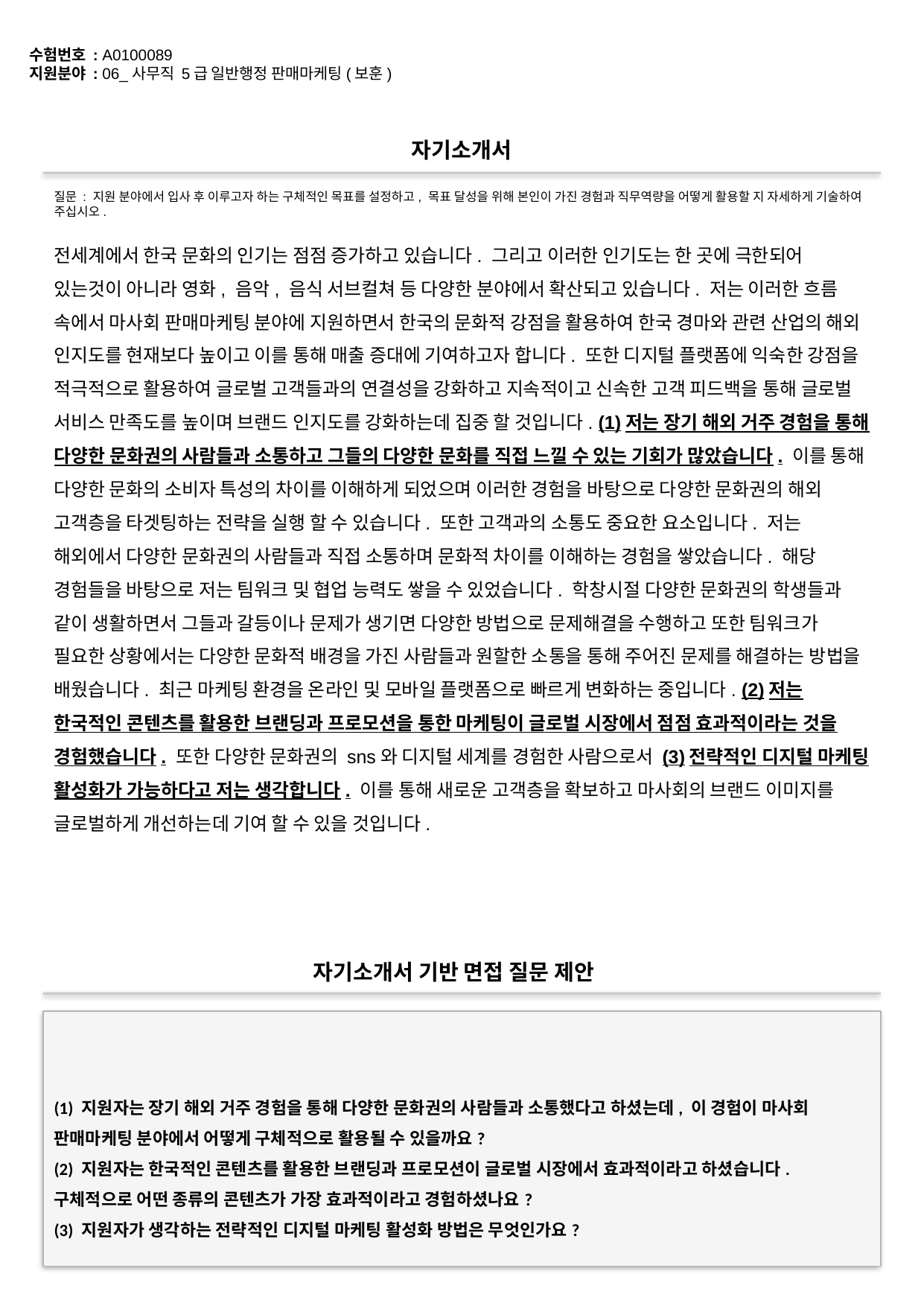

수험번호 : A0100089
지원분야 : 06_사무직 5급 일반행정 판매마케팅(보훈)
#

자기소개서

질문 : 지원 분야에서 입사 후 이루고자 하는 구체적인 목표를 설정하고, 목표 달성을 위해 본인이 가진 경험과 직무역량을 어떻게 활용할 지 자세하게 기술하여 주십시오.

전세계에서 한국 문화의 인기는 점점 증가하고 있습니다. 그리고 이러한 인기도는 한 곳에 극한되어 있는것이 아니라 영화, 음악, 음식 서브컬쳐 등 다양한 분야에서 확산되고 있습니다. 저는 이러한 흐름 속에서 마사회 판매마케팅 분야에 지원하면서 한국의 문화적 강점을 활용하여 한국 경마와 관련 산업의 해외 인지도를 현재보다 높이고 이를 통해 매출 증대에 기여하고자 합니다. 또한 디지털 플랫폼에 익숙한 강점을 적극적으로 활용하여 글로벌 고객들과의 연결성을 강화하고 지속적이고 신속한 고객 피드백을 통해 글로벌 서비스 만족도를 높이며 브랜드 인지도를 강화하는데 집중 할 것입니다. (1)저는 장기 해외 거주 경험을 통해 다양한 문화권의 사람들과 소통하고 그들의 다양한 문화를 직접 느낄 수 있는 기회가 많았습니다. 이를 통해 다양한 문화의 소비자 특성의 차이를 이해하게 되었으며 이러한 경험을 바탕으로 다양한 문화권의 해외 고객층을 타겟팅하는 전략을 실행 할 수 있습니다. 또한 고객과의 소통도 중요한 요소입니다. 저는 해외에서 다양한 문화권의 사람들과 직접 소통하며 문화적 차이를 이해하는 경험을 쌓았습니다. 해당 경험들을 바탕으로 저는 팀워크 및 협업 능력도 쌓을 수 있었습니다. 학창시절 다양한 문화권의 학생들과 같이 생활하면서 그들과 갈등이나 문제가 생기면 다양한 방법으로 문제해결을 수행하고 또한 팀워크가 필요한 상황에서는 다양한 문화적 배경을 가진 사람들과 원할한 소통을 통해 주어진 문제를 해결하는 방법을 배웠습니다. 최근 마케팅 환경을 온라인 및 모바일 플랫폼으로 빠르게 변화하는 중입니다. (2)저는 한국적인 콘텐츠를 활용한 브랜딩과 프로모션을 통한 마케팅이 글로벌 시장에서 점점 효과적이라는 것을 경험했습니다. 또한 다양한 문화권의 sns와 디지털 세계를 경험한 사람으로서 (3)전략적인 디지털 마케팅 활성화가 가능하다고 저는 생각합니다. 이를 통해 새로운 고객층을 확보하고 마사회의 브랜드 이미지를 글로벌하게 개선하는데 기여 할 수 있을 것입니다.

자기소개서 기반 면접 질문 제안

(1) 지원자는 장기 해외 거주 경험을 통해 다양한 문화권의 사람들과 소통했다고 하셨는데, 이 경험이 마사회 판매마케팅 분야에서 어떻게 구체적으로 활용될 수 있을까요?
(2) 지원자는 한국적인 콘텐츠를 활용한 브랜딩과 프로모션이 글로벌 시장에서 효과적이라고 하셨습니다. 구체적으로 어떤 종류의 콘텐츠가 가장 효과적이라고 경험하셨나요?
(3) 지원자가 생각하는 전략적인 디지털 마케팅 활성화 방법은 무엇인가요?